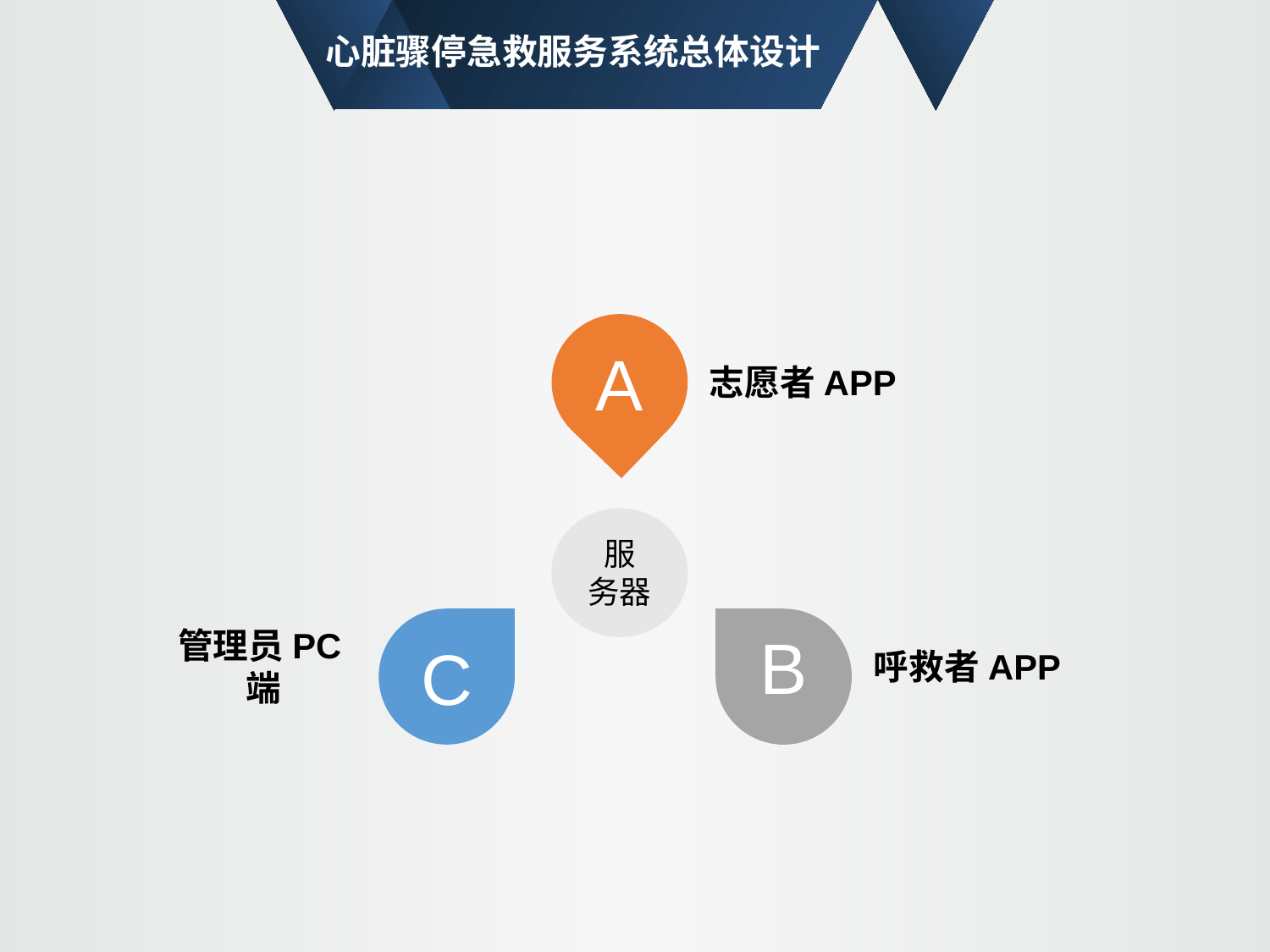

# 心脏骤停急救服务系统总体设计

A
志愿者APP

服
务器

C

B
管理员PC端
呼救者APP